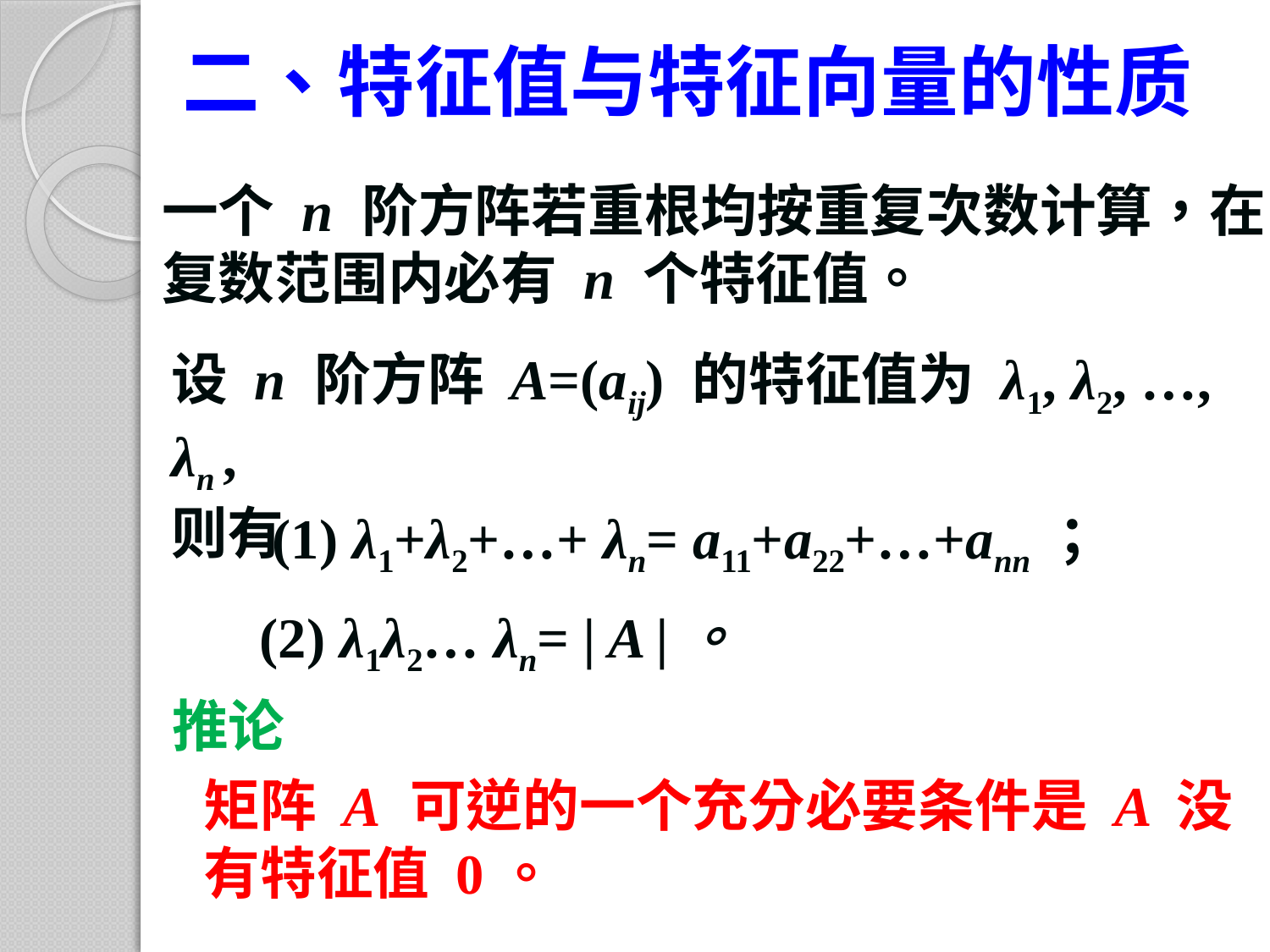

# 二、特征值与特征向量的性质
一个 n 阶方阵若重根均按重复次数计算，在
复数范围内必有 n 个特征值。
设 n 阶方阵 A=(aij) 的特征值为 λ1, λ2, …, λn ,
则有
(1) λ1+λ2+…+ λn= a11+a22+…+ann；
(2) λ1λ2… λn= | A |。
推论
矩阵 A 可逆的一个充分必要条件是 A 没有特征值 0。